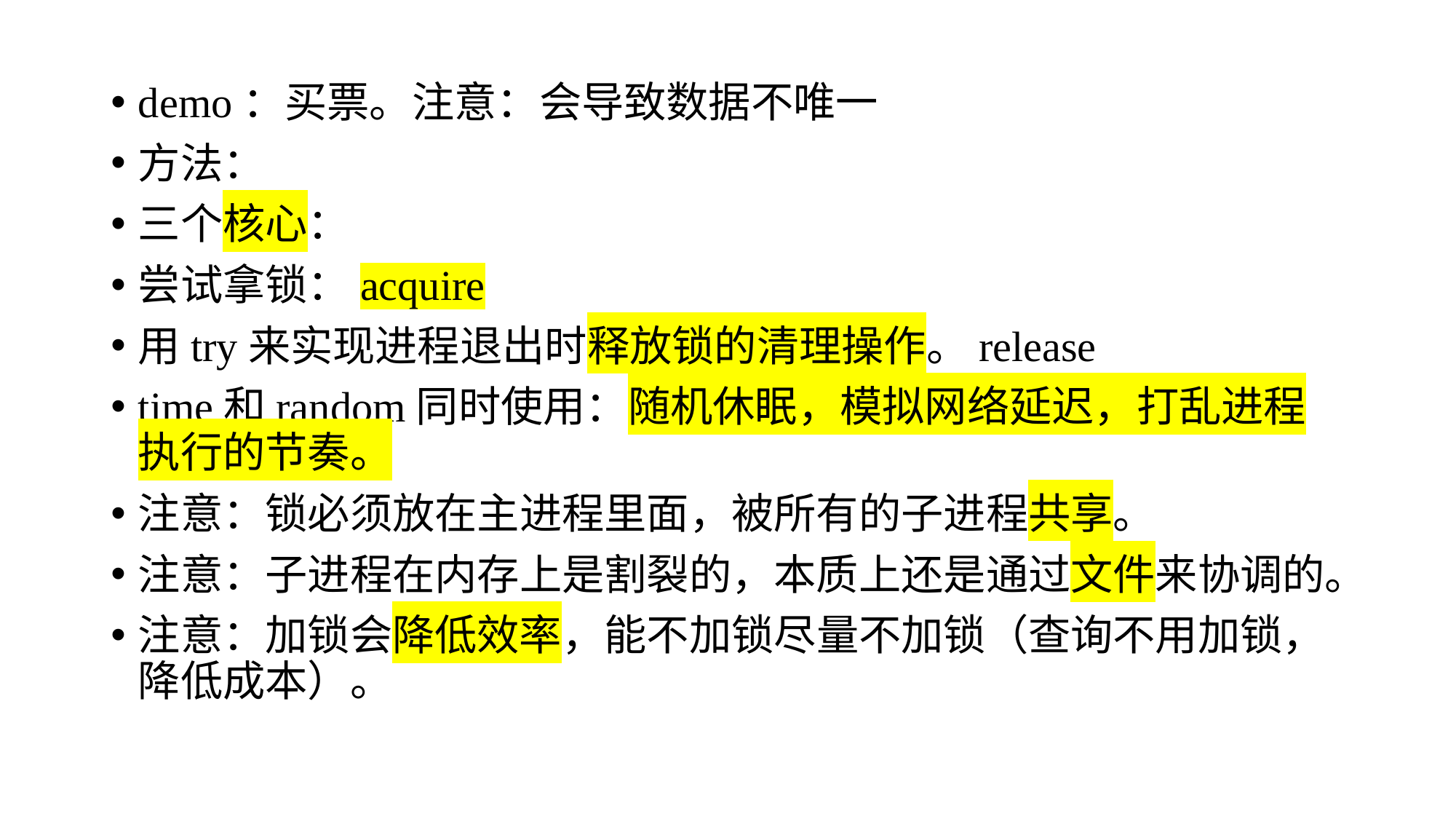

demo：买票。注意：会导致数据不唯一
方法：
三个核心：
尝试拿锁：acquire
用try来实现进程退出时释放锁的清理操作。release
time和random同时使用：随机休眠，模拟网络延迟，打乱进程执行的节奏。
注意：锁必须放在主进程里面，被所有的子进程共享。
注意：子进程在内存上是割裂的，本质上还是通过文件来协调的。
注意：加锁会降低效率，能不加锁尽量不加锁（查询不用加锁，降低成本）。